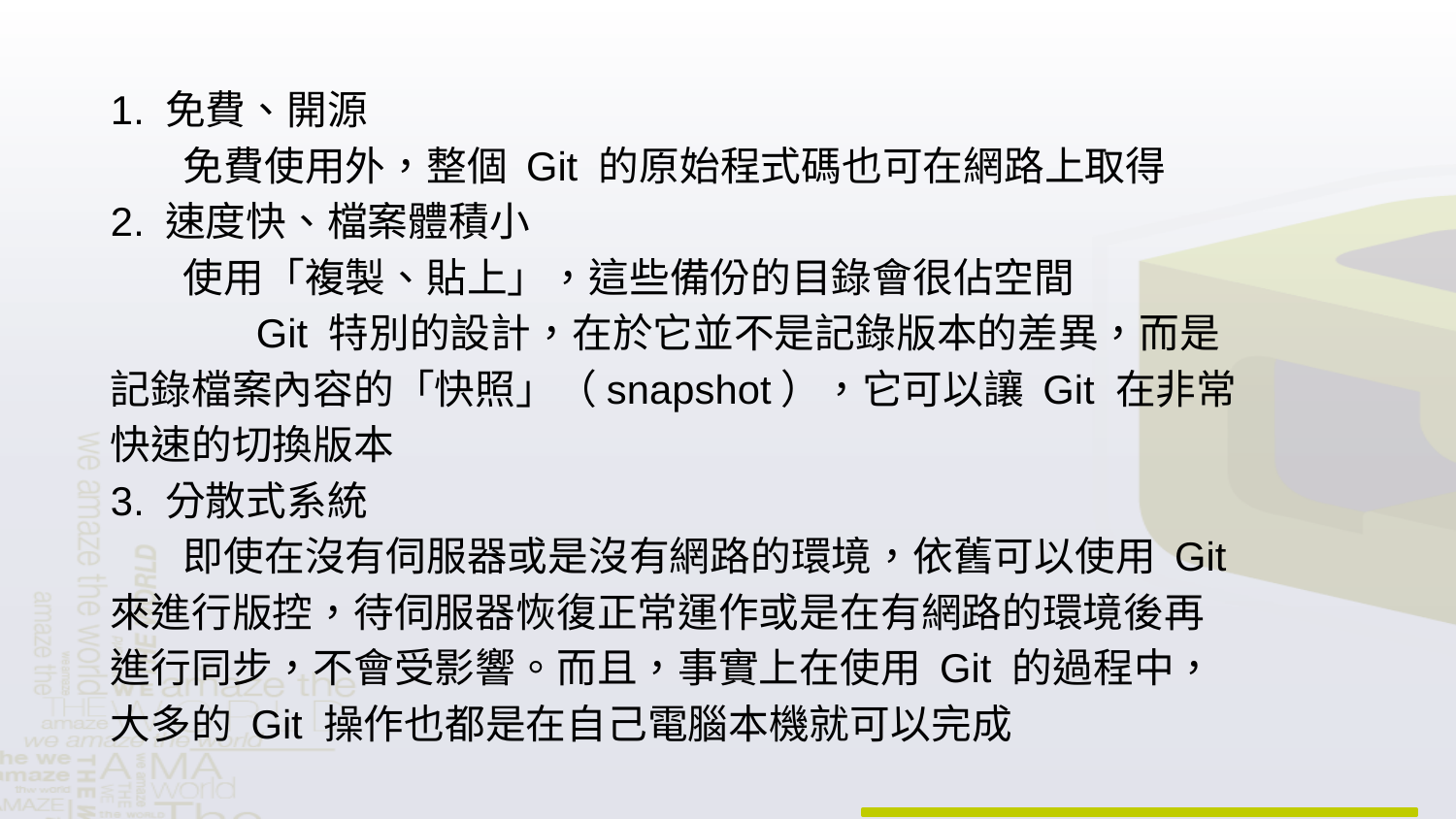

1. 免費、開源
免費使用外，整個 Git 的原始程式碼也可在網路上取得
2. 速度快、檔案體積小
使用「複製、貼上」，這些備份的目錄會很佔空間
 	Git 特別的設計，在於它並不是記錄版本的差異，而是記錄檔案內容的「快照」（snapshot），它可以讓 Git 在非常快速的切換版本
3. 分散式系統
即使在沒有伺服器或是沒有網路的環境，依舊可以使用 Git 來進行版控，待伺服器恢復正常運作或是在有網路的環境後再進行同步，不會受影響。而且，事實上在使用 Git 的過程中，大多的 Git 操作也都是在自己電腦本機就可以完成